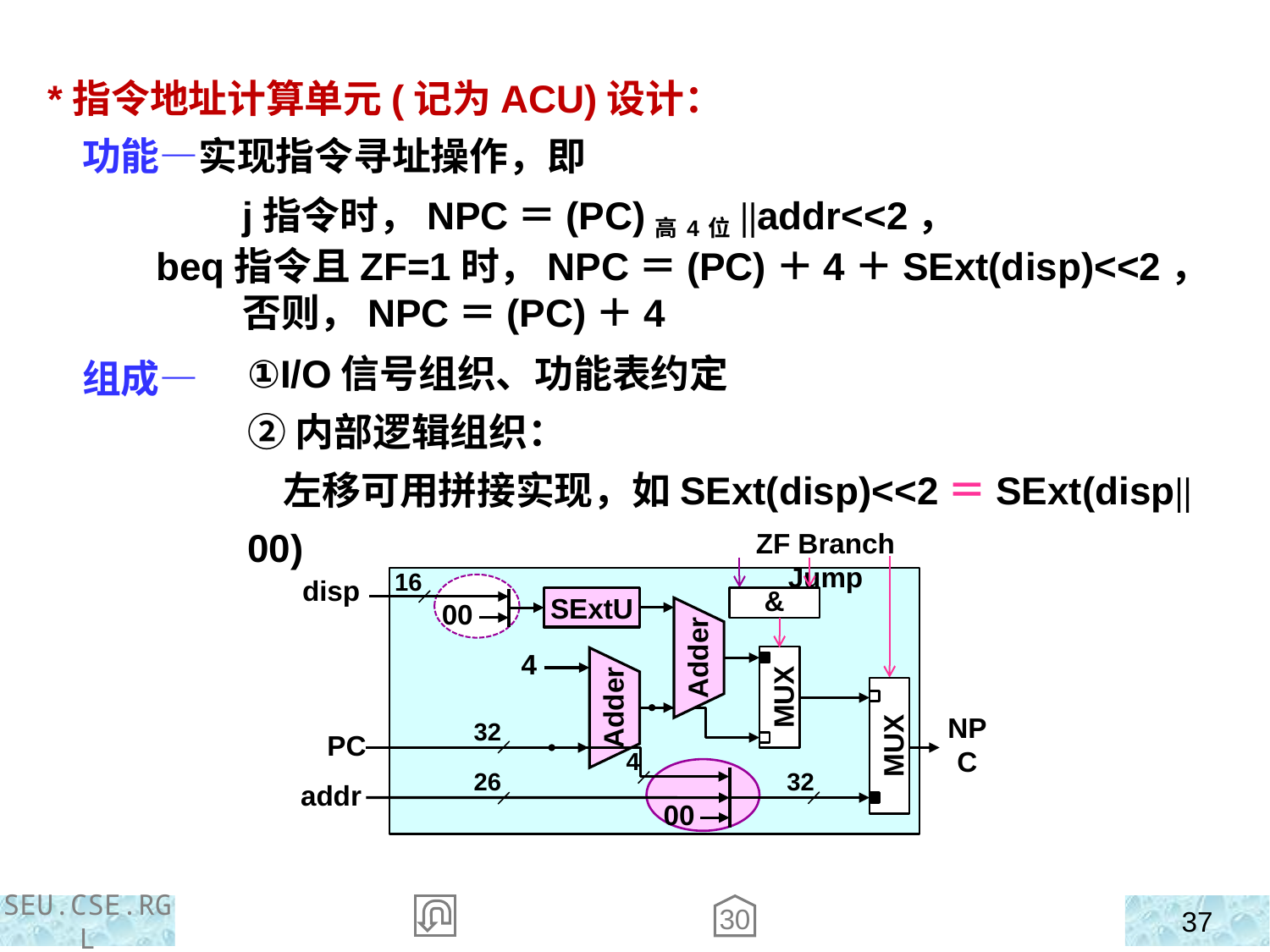

*指令地址计算单元(记为ACU)设计：
    功能—实现指令寻址操作，即
                   j指令时，NPC＝(PC)高4位||addr<<2，
           beq指令且ZF=1时，NPC＝(PC)＋4＋SExt(disp)<<2，
                      否则，NPC＝(PC)＋4
    组成—
①I/O信号组织、功能表约定
②内部逻辑组织：
   左移可用拼接实现，如SExt(disp)<<2＝SExt(disp||00)
ZF Branch Jump
16

disp
32
PC
NPC
26
addr

SExtU
&
00
Adder
4

MUX
Adder

MUX

4

32

00

30
SEU.CSE.RGL
37